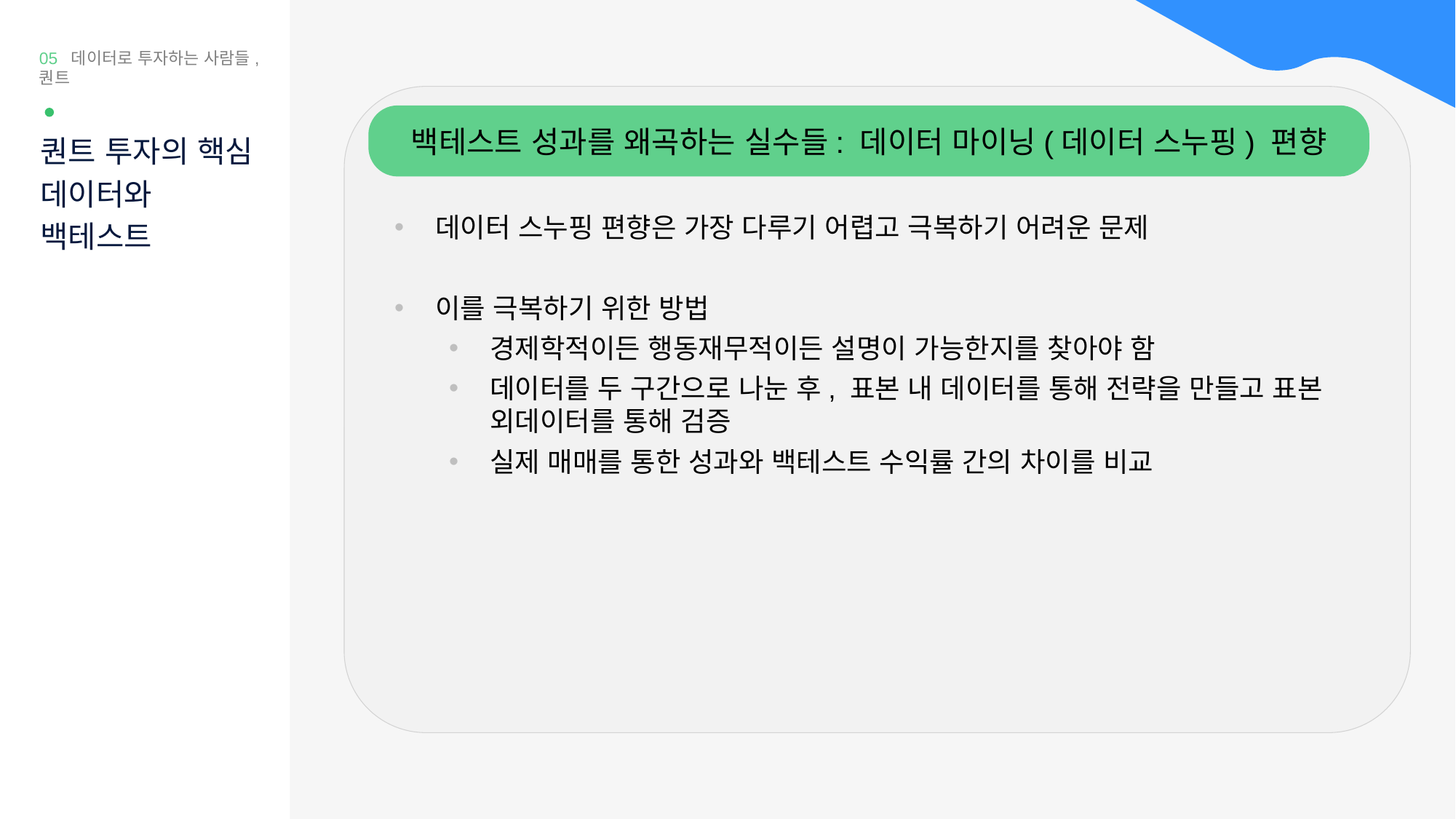

05  데이터로 투자하는 사람들, 퀀트

백테스트 성과를 왜곡하는 실수들: 데이터 마이닝(데이터 스누핑) 편향

퀀트 투자의 핵심
데이터와
백테스트
데이터 스누핑 편향은 가장 다루기 어렵고 극복하기 어려운 문제

이를 극복하기 위한 방법
경제학적이든 행동재무적이든 설명이 가능한지를 찾아야 함
데이터를 두 구간으로 나눈 후, 표본 내 데이터를 통해 전략을 만들고 표본 외데이터를 통해 검증
실제 매매를 통한 성과와 백테스트 수익률 간의 차이를 비교